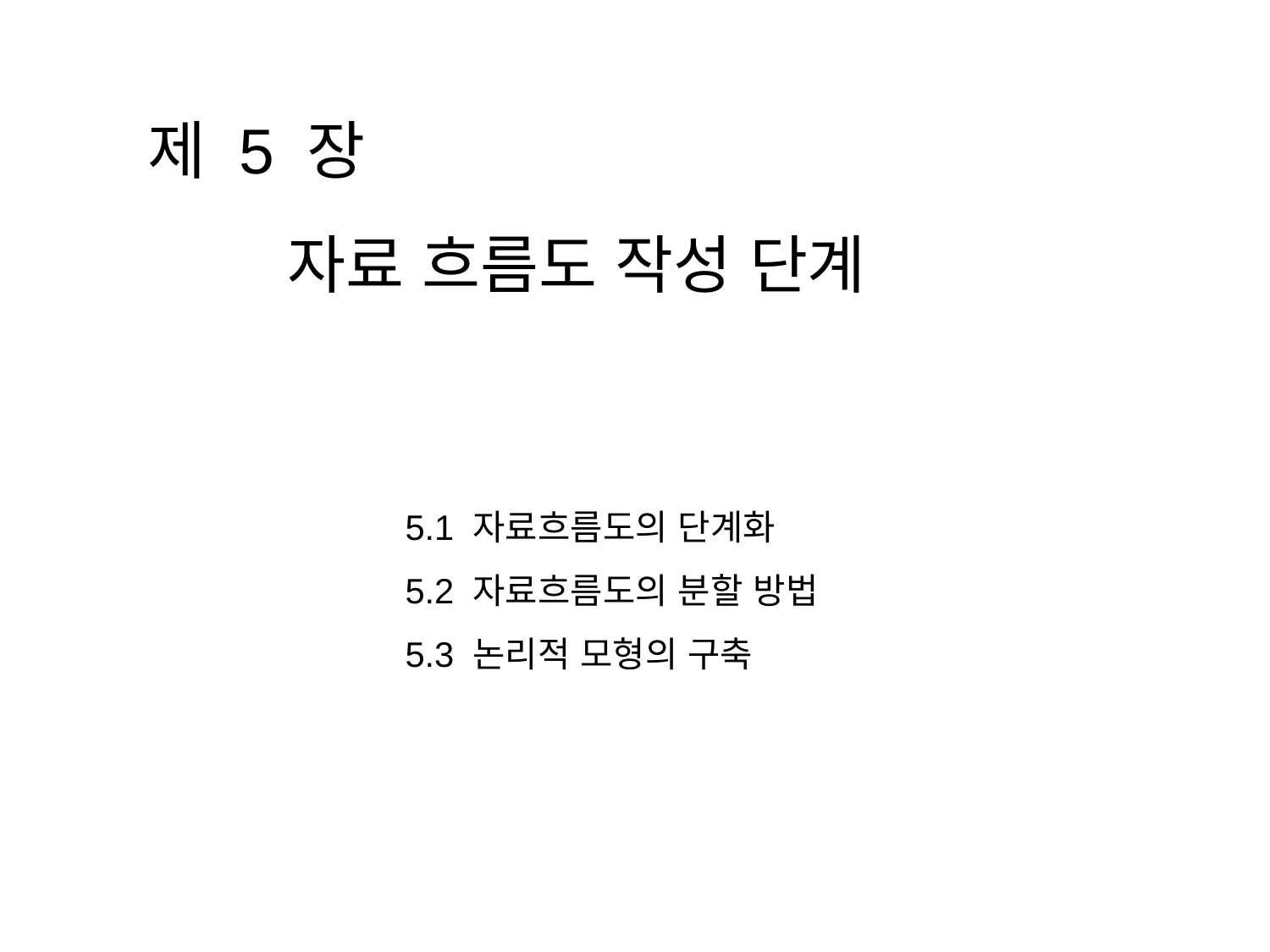

5.1 자료흐름도의 단계화
5.2 자료흐름도의 분할 방법
5.3 논리적 모형의 구축
Chapter 05
자료흐름도 작성 단계